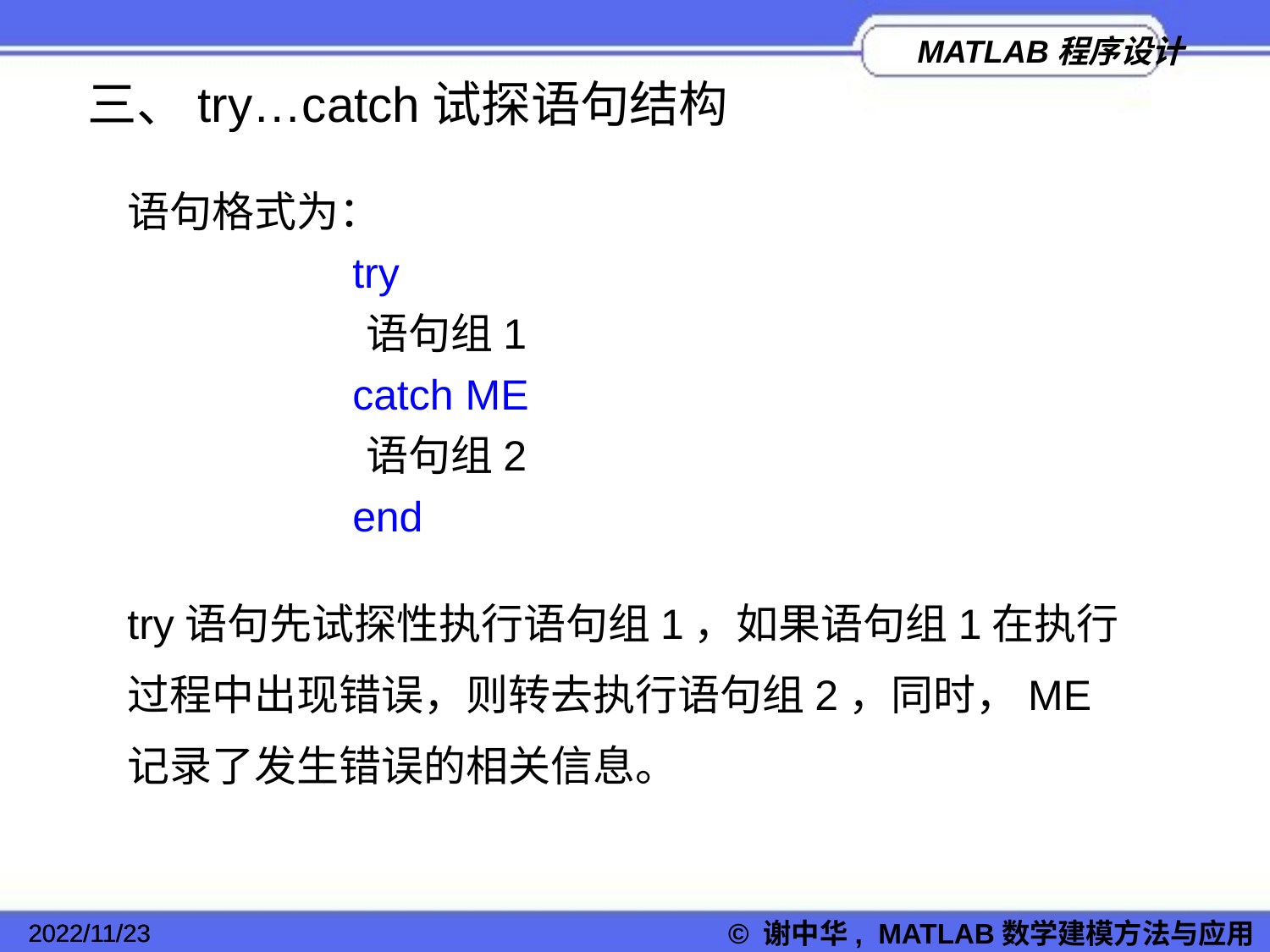

三、try…catch试探语句结构
语句格式为：
                   try
                        语句组1
                   catch ME
                        语句组2
                   end
try语句先试探性执行语句组1，如果语句组1在执行过程中出现错误，则转去执行语句组2，同时，ME记录了发生错误的相关信息。
2022/11/23
© 谢中华,  MATLAB数学建模方法与应用